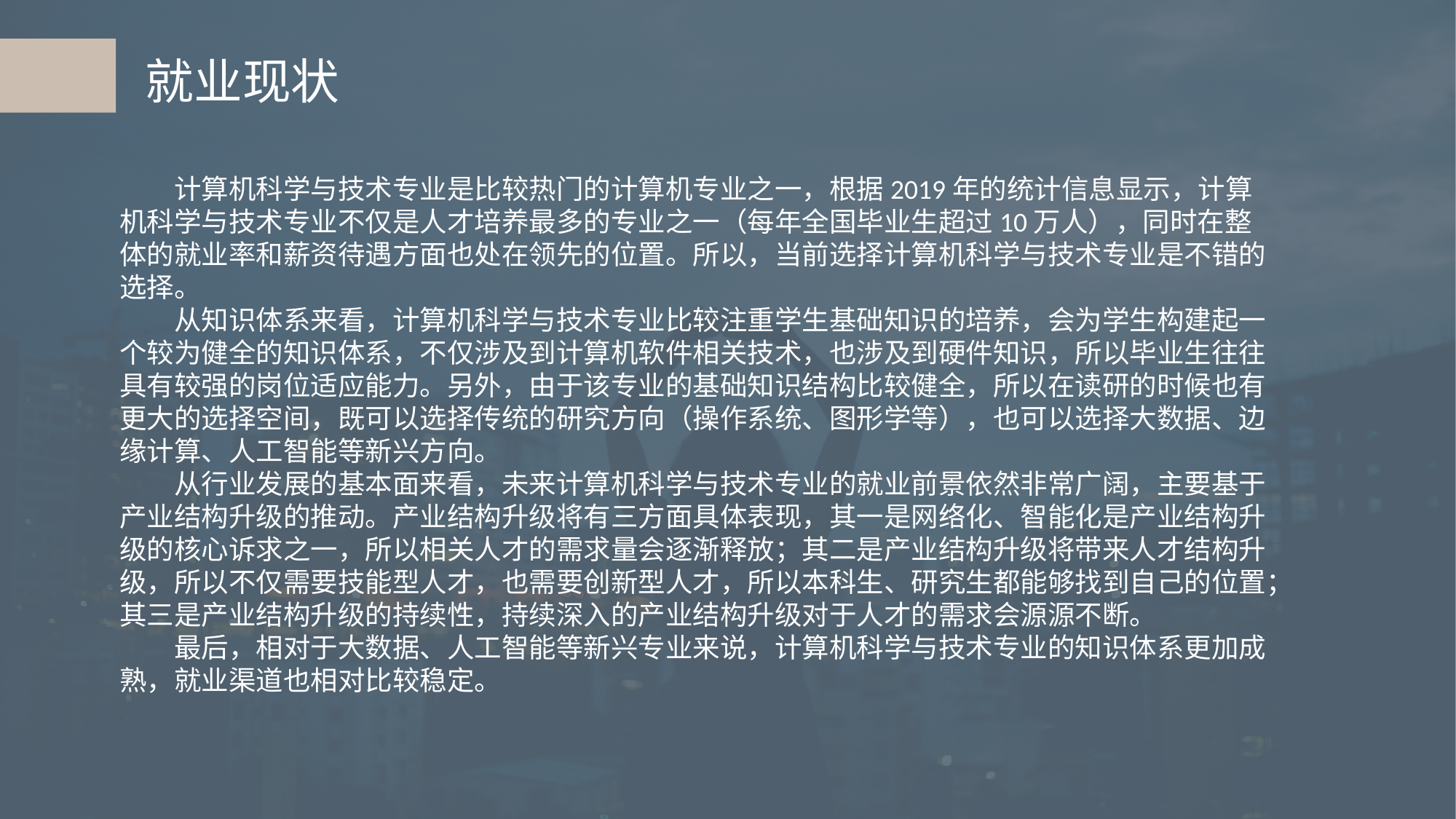

就业现状

计算机科学与技术专业是比较热门的计算机专业之一，根据2019年的统计信息显示，计算机科学与技术专业不仅是人才培养最多的专业之一（每年全国毕业生超过10万人），同时在整体的就业率和薪资待遇方面也处在领先的位置。所以，当前选择计算机科学与技术专业是不错的选择。
从知识体系来看，计算机科学与技术专业比较注重学生基础知识的培养，会为学生构建起一个较为健全的知识体系，不仅涉及到计算机软件相关技术，也涉及到硬件知识，所以毕业生往往具有较强的岗位适应能力。另外，由于该专业的基础知识结构比较健全，所以在读研的时候也有更大的选择空间，既可以选择传统的研究方向（操作系统、图形学等），也可以选择大数据、边缘计算、人工智能等新兴方向。
从行业发展的基本面来看，未来计算机科学与技术专业的就业前景依然非常广阔，主要基于产业结构升级的推动。产业结构升级将有三方面具体表现，其一是网络化、智能化是产业结构升级的核心诉求之一，所以相关人才的需求量会逐渐释放；其二是产业结构升级将带来人才结构升级，所以不仅需要技能型人才，也需要创新型人才，所以本科生、研究生都能够找到自己的位置；其三是产业结构升级的持续性，持续深入的产业结构升级对于人才的需求会源源不断。
最后，相对于大数据、人工智能等新兴专业来说，计算机科学与技术专业的知识体系更加成熟，就业渠道也相对比较稳定。